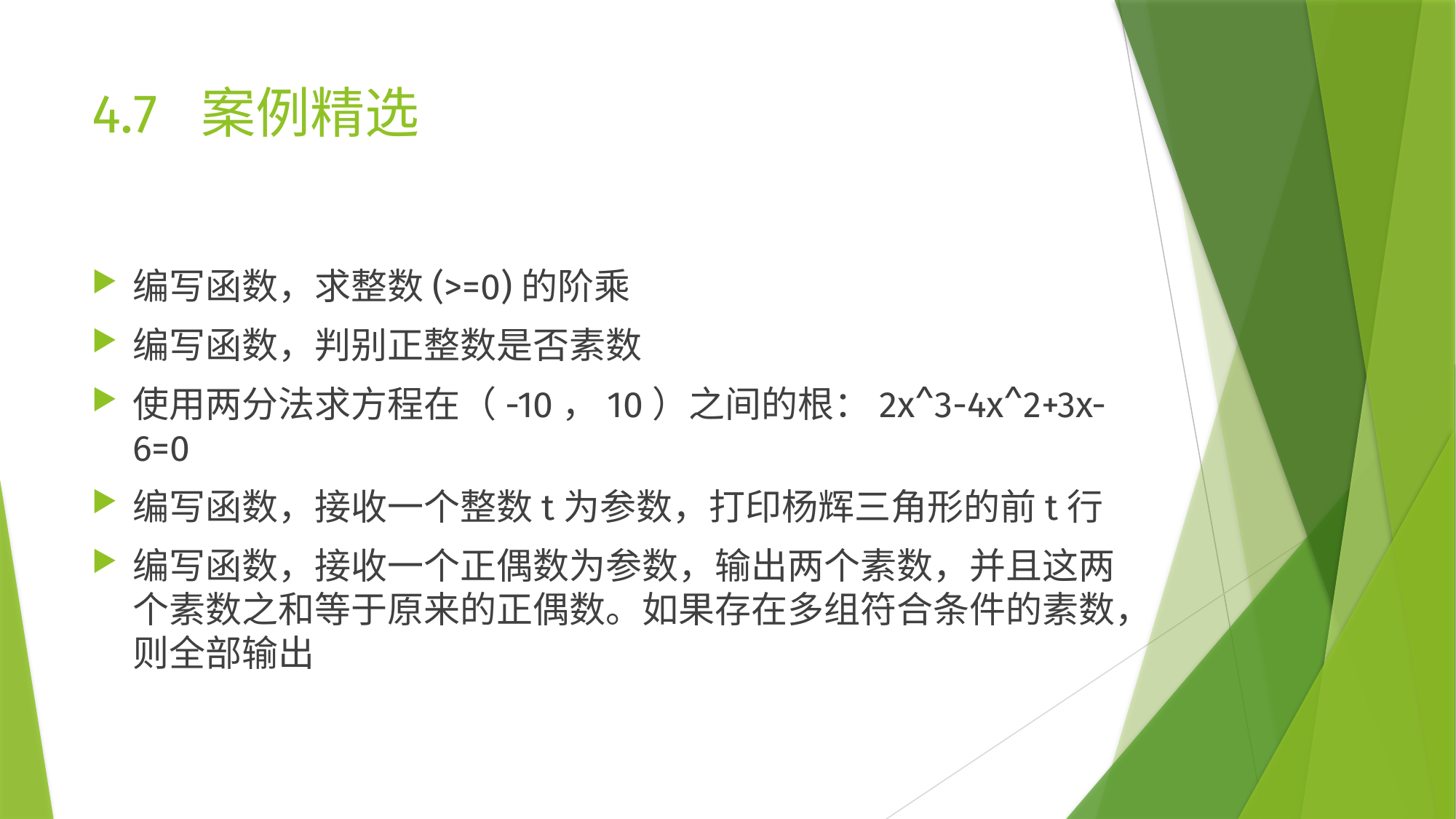

# 4.7	案例精选
编写函数，求整数(>=0)的阶乘
编写函数，判别正整数是否素数
使用两分法求方程在（-10，10）之间的根：2x^3-4x^2+3x-6=0
编写函数，接收一个整数t为参数，打印杨辉三角形的前t行
编写函数，接收一个正偶数为参数，输出两个素数，并且这两个素数之和等于原来的正偶数。如果存在多组符合条件的素数，则全部输出